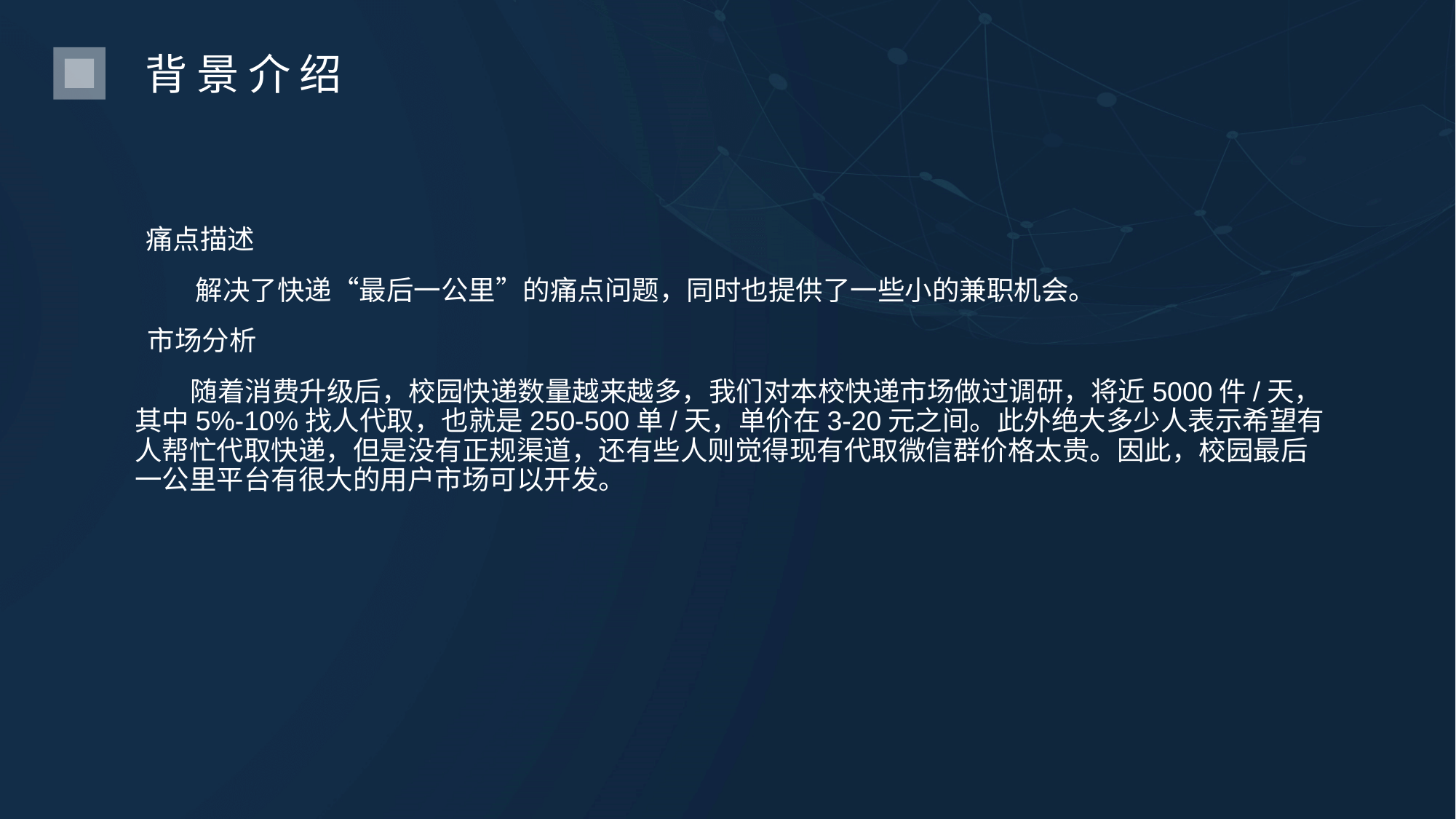

背景介绍

痛点描述
       解决了快递“最后一公里”的痛点问题，同时也提供了一些小的兼职机会。
 市场分析
        随着消费升级后，校园快递数量越来越多，我们对本校快递市场做过调研，将近5000件/天，其中5%-10%找人代取，也就是250-500单/天，单价在3-20元之间。此外绝大多少人表示希望有人帮忙代取快递，但是没有正规渠道，还有些人则觉得现有代取微信群价格太贵。因此，校园最后一公里平台有很大的用户市场可以开发。